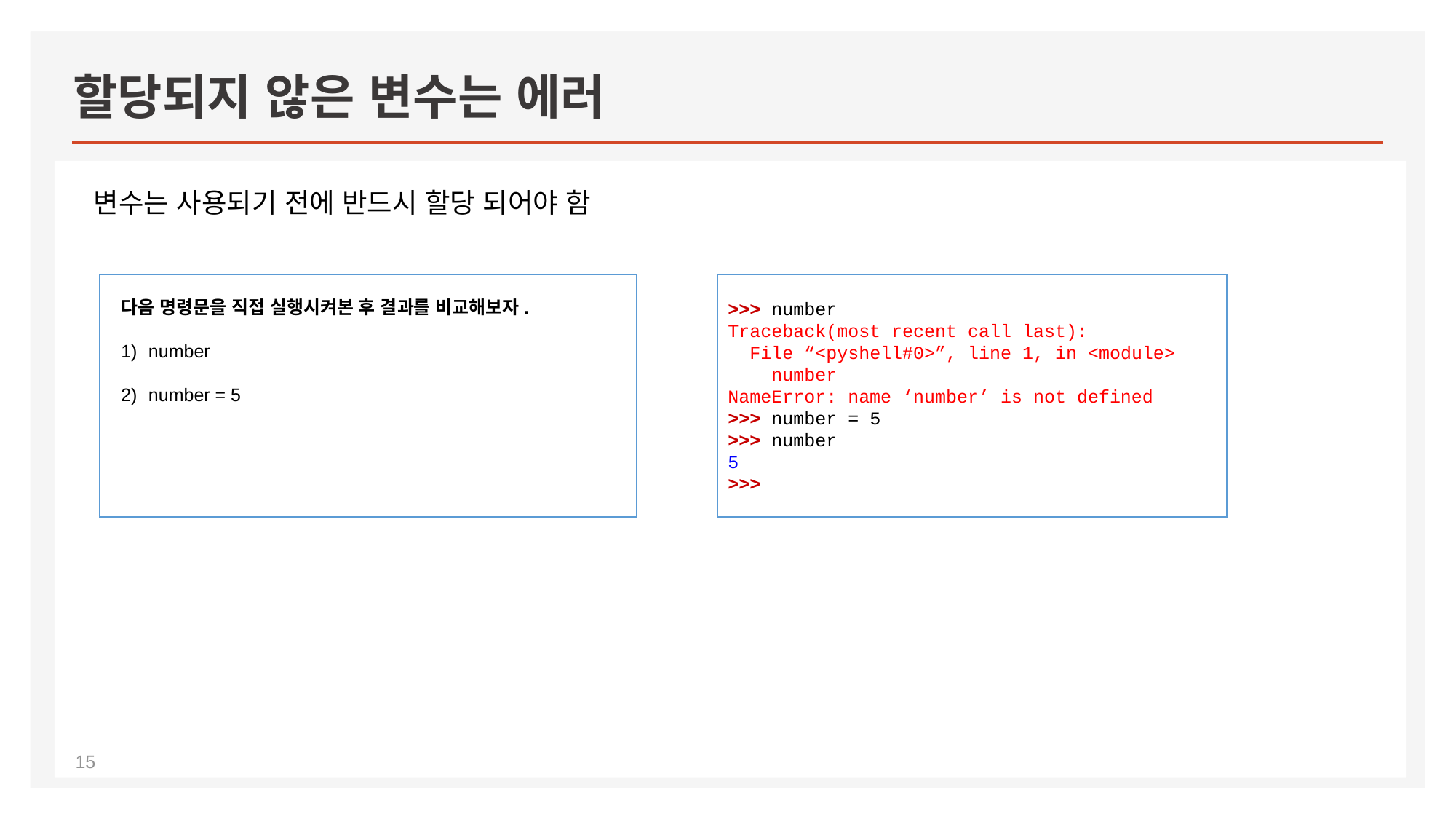

# 할당되지 않은 변수는 에러
변수는 사용되기 전에 반드시 할당 되어야 함

다음 명령문을 직접 실행시켜본 후 결과를 비교해보자.

number

number = 5
>>> number
Traceback(most recent call last):
  File “<pyshell#0>”, line 1, in <module>
    number
NameError: name ‘number’ is not defined
>>> number = 5
>>> number
5
>>>
15